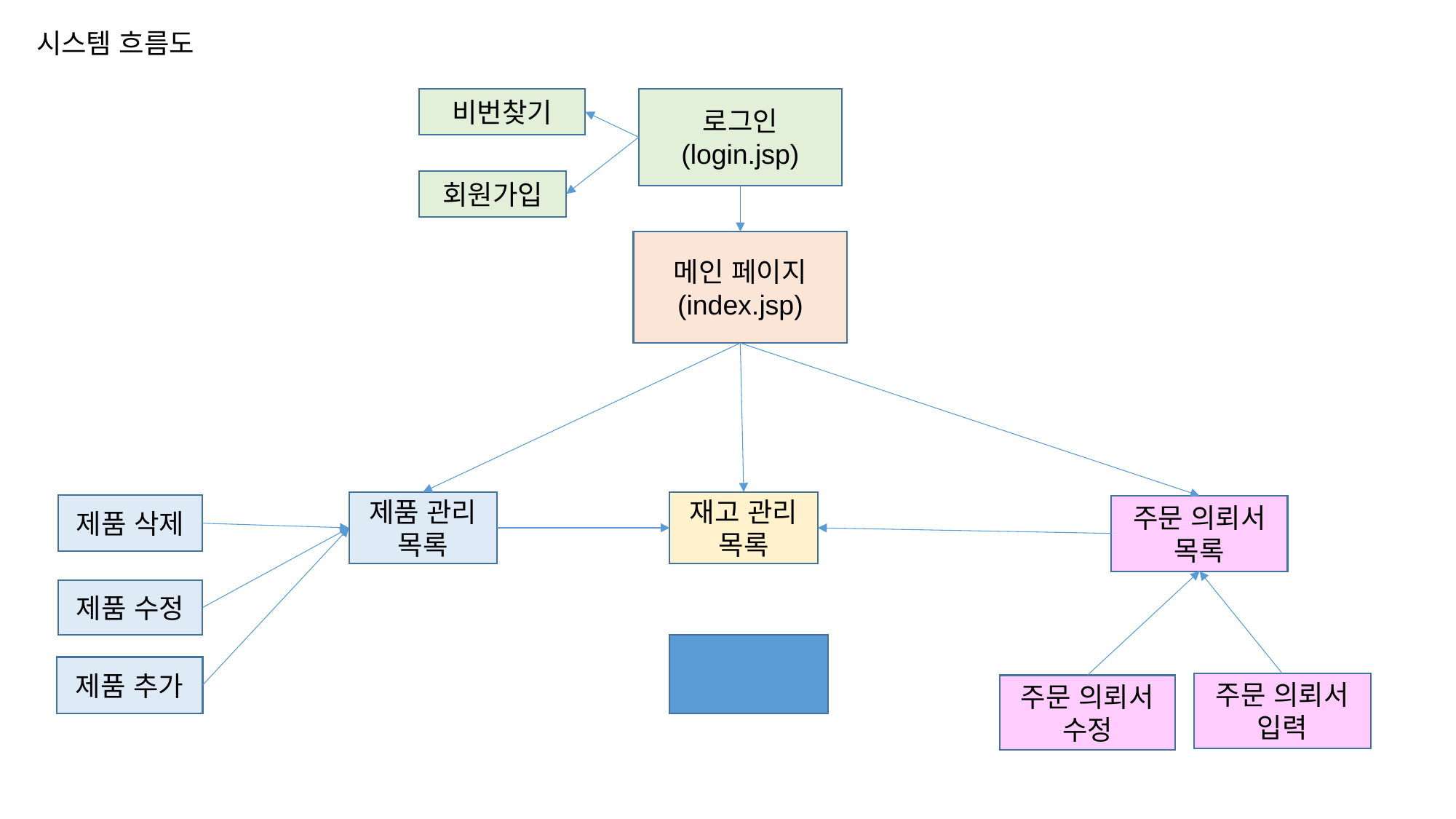

시스템 흐름도
비번찾기
로그인
(login.jsp)
회원가입
메인 페이지
(index.jsp)
제품 관리
목록
재고 관리
목록
제품 삭제
주문 의뢰서
목록
제품 수정

제품 추가
주문 의뢰서
입력
주문 의뢰서
수정